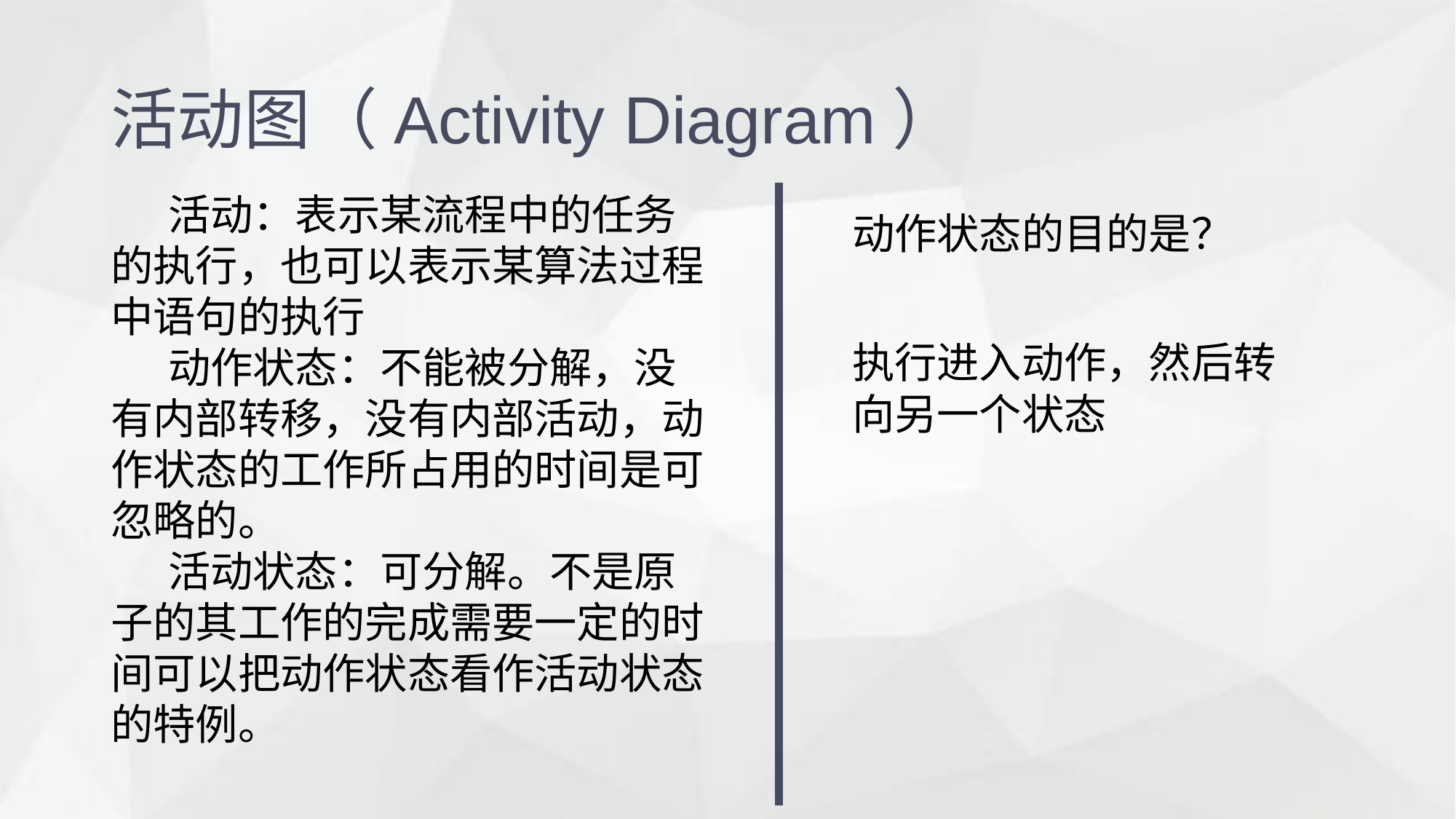

活动图（Activity Diagram）
     活动：表示某流程中的任务的执行，也可以表示某算法过程中语句的执行
     动作状态：不能被分解，没有内部转移，没有内部活动，动作状态的工作所占用的时间是可忽略的。
     活动状态：可分解。不是原子的其工作的完成需要一定的时间可以把动作状态看作活动状态的特例。

动作状态的目的是？
执行进入动作，然后转向另一个状态